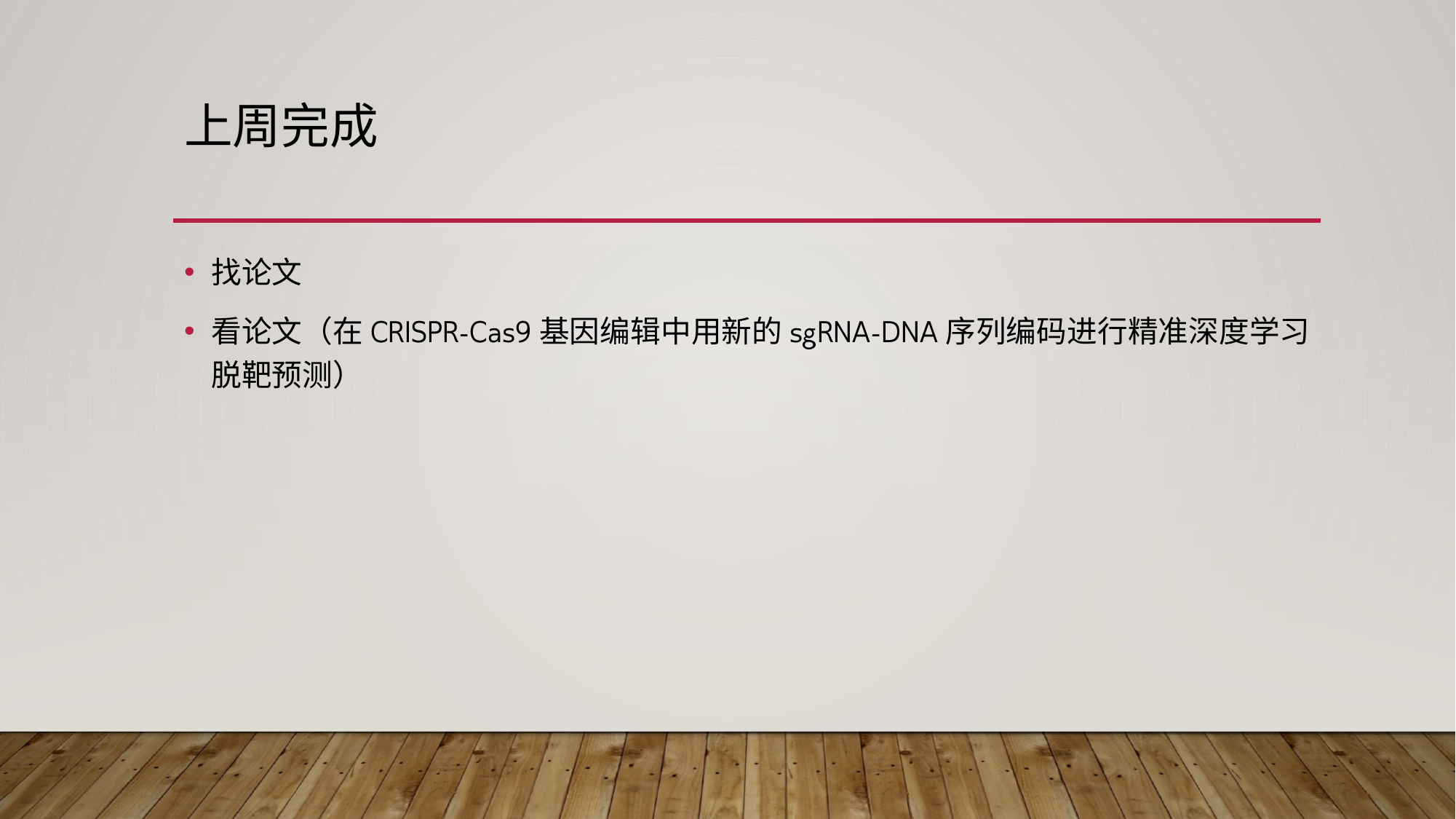

# 上周完成
找论文
看论文（在CRISPR-Cas9基因编辑中用新的sgRNA-DNA序列编码进行精准深度学习脱靶预测）